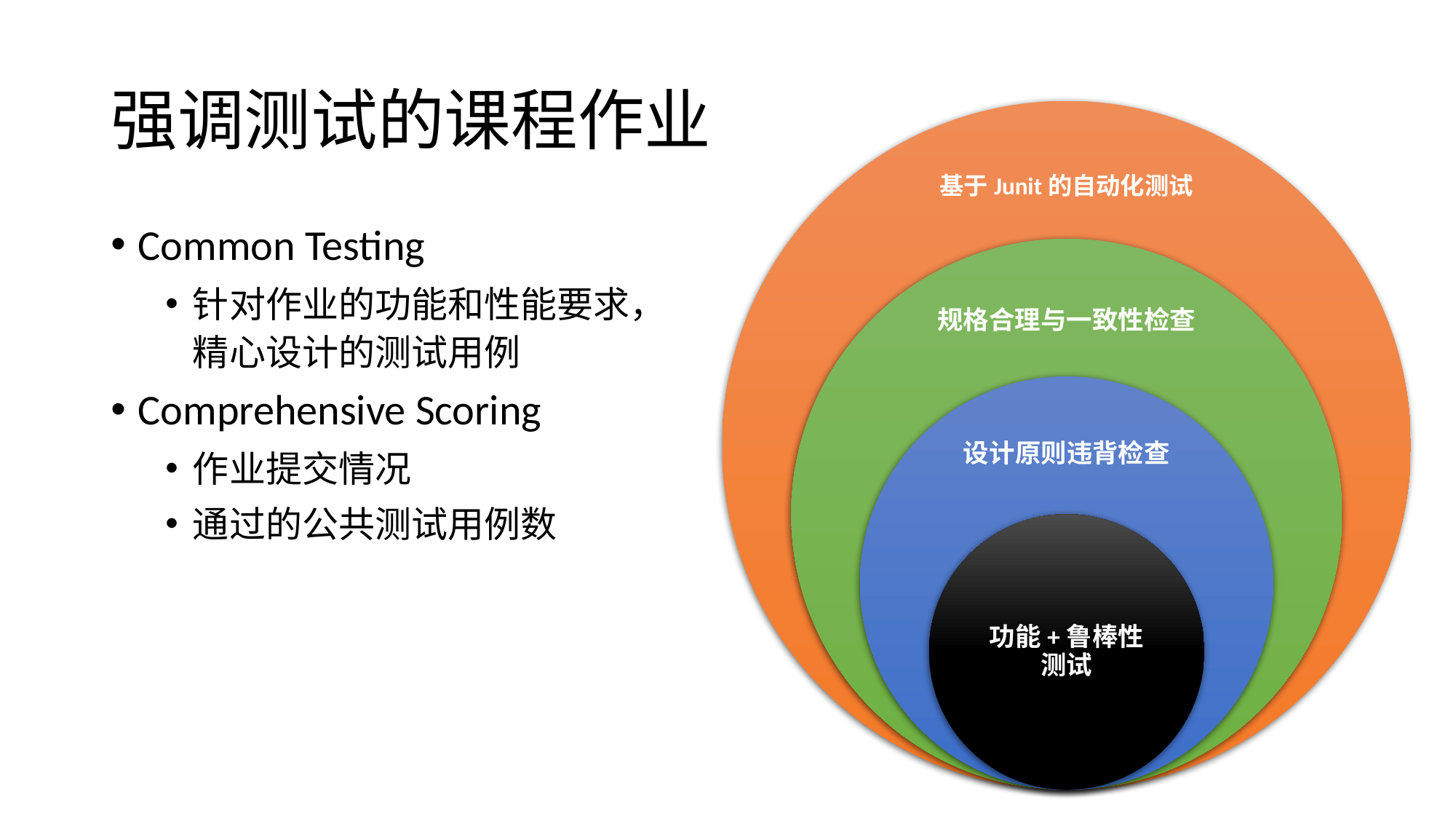

# 强调测试的课程作业
基于Junit的自动化测试
规格合理与一致性检查
设计原则违背检查
功能+鲁棒性测试
Common Testing
针对作业的功能和性能要求，精心设计的测试用例
Comprehensive Scoring
作业提交情况
通过的公共测试用例数